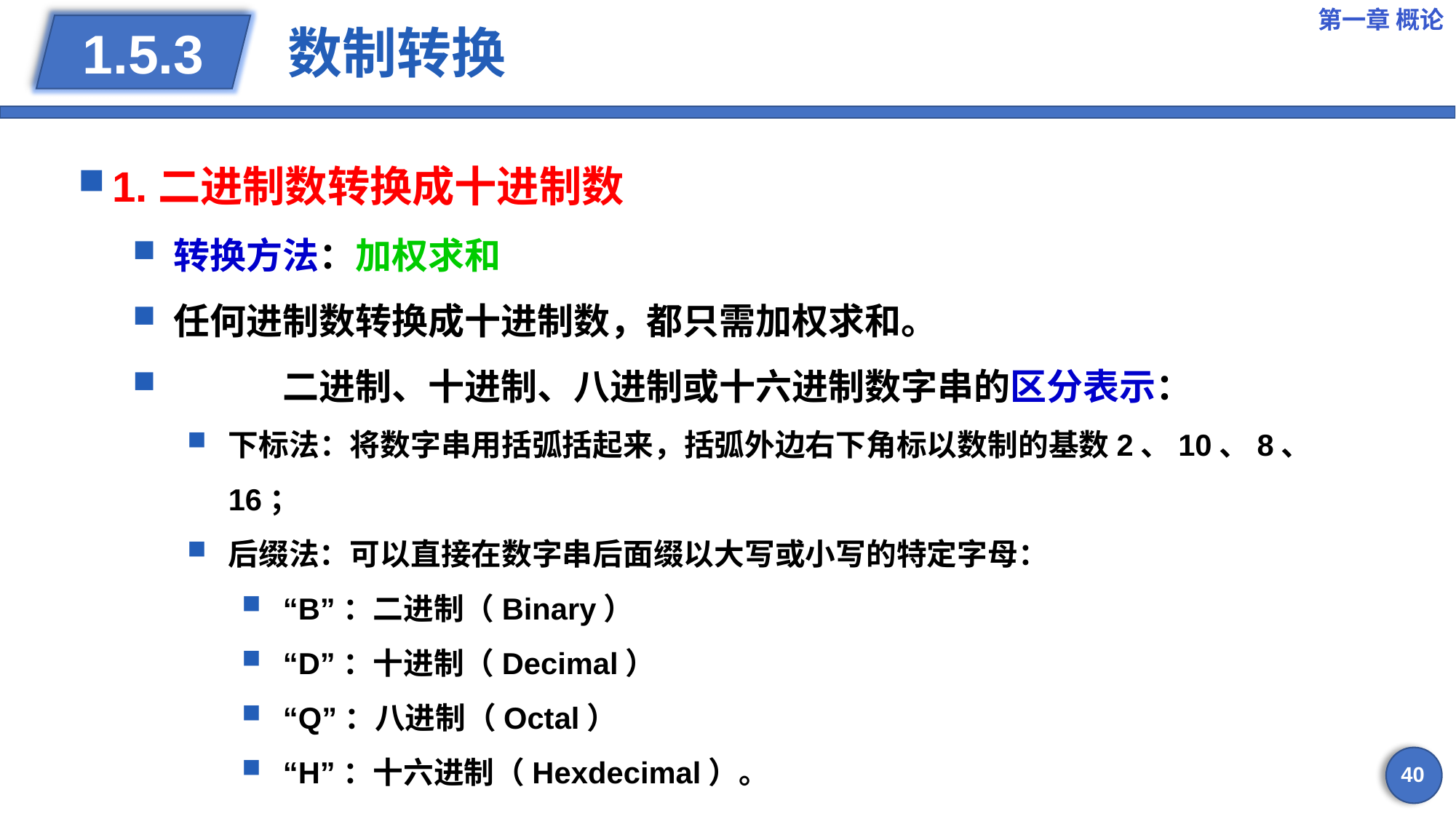

第一章 概论
# 数制转换
1.5.3
1.二进制数转换成十进制数
转换方法：加权求和
任何进制数转换成十进制数，都只需加权求和。
	二进制、十进制、八进制或十六进制数字串的区分表示：
下标法：将数字串用括弧括起来，括弧外边右下角标以数制的基数2、10、8、16；
后缀法：可以直接在数字串后面缀以大写或小写的特定字母：
“B”：二进制（Binary）
“D”：十进制（Decimal）
“Q”：八进制（Octal）
“H”：十六进制（Hexdecimal）。
40